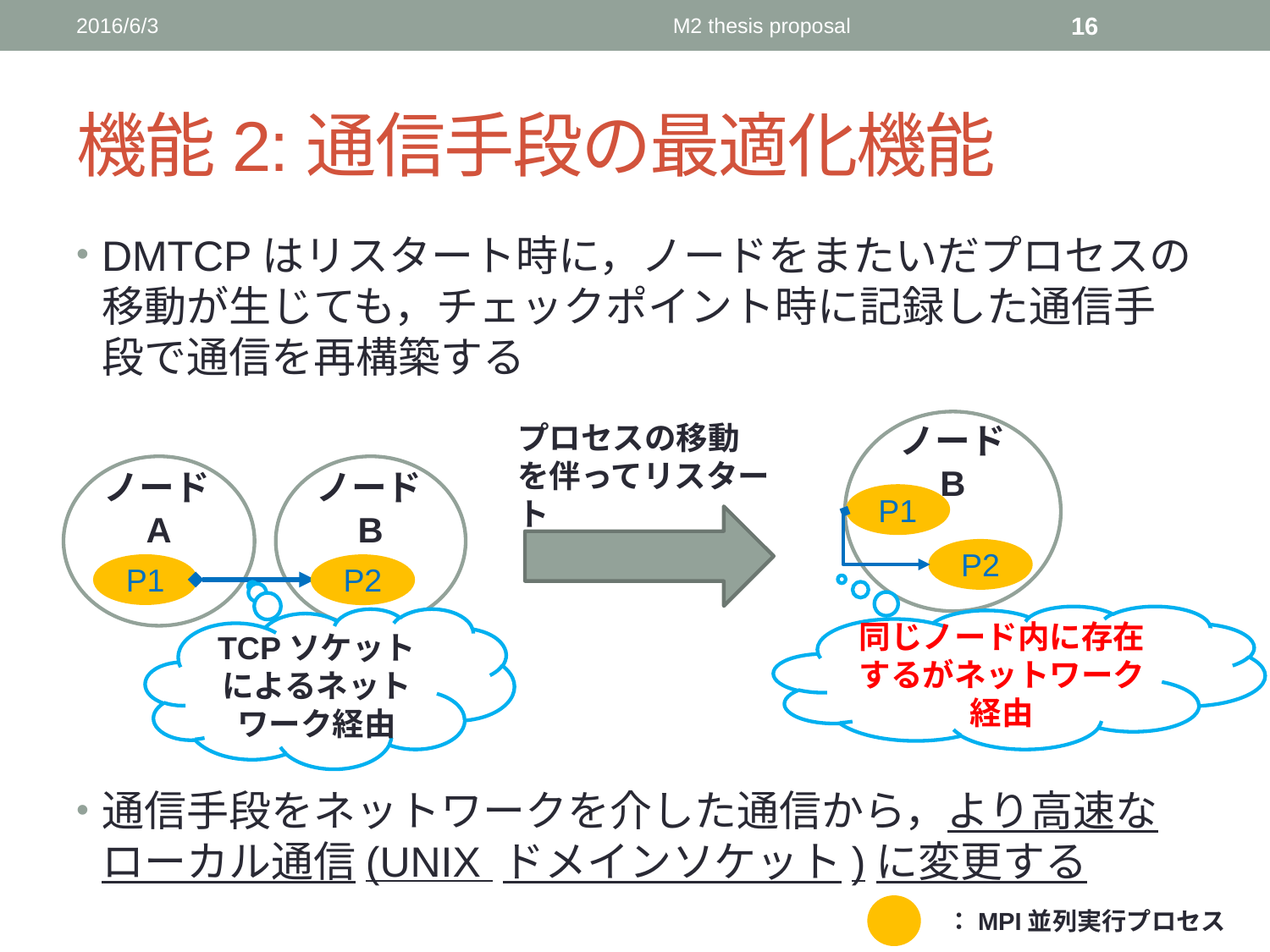

2016/6/3
M2 thesis proposal
16
# 機能2:通信手段の最適化機能
DMTCPはリスタート時に，ノードをまたいだプロセスの移動が生じても，チェックポイント時に記録した通信手段で通信を再構築する
プロセスの移動を伴ってリスタート
ノード
B

ノードA

ノードB

P1

P2
P1
P2
同じノード内に存在するがネットワーク経由
TCPソケットによるネットワーク経由
通信手段をネットワークを介した通信から，より高速なローカル通信(UNIX ドメインソケット)に変更する

：MPI並列実行プロセス